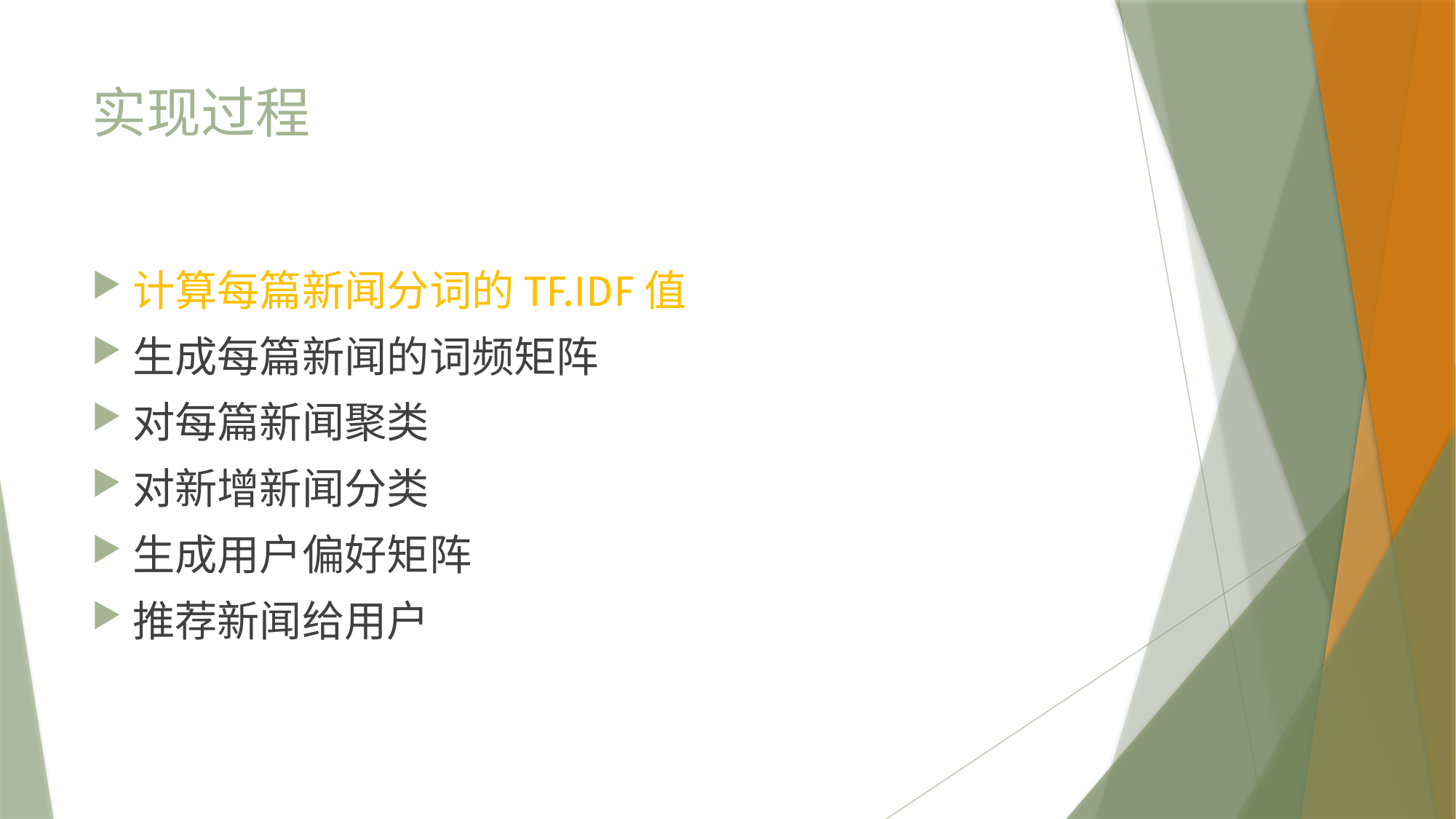

# 实现过程
计算每篇新闻分词的TF.IDF值
生成每篇新闻的词频矩阵
对每篇新闻聚类
对新增新闻分类
生成用户偏好矩阵
推荐新闻给用户